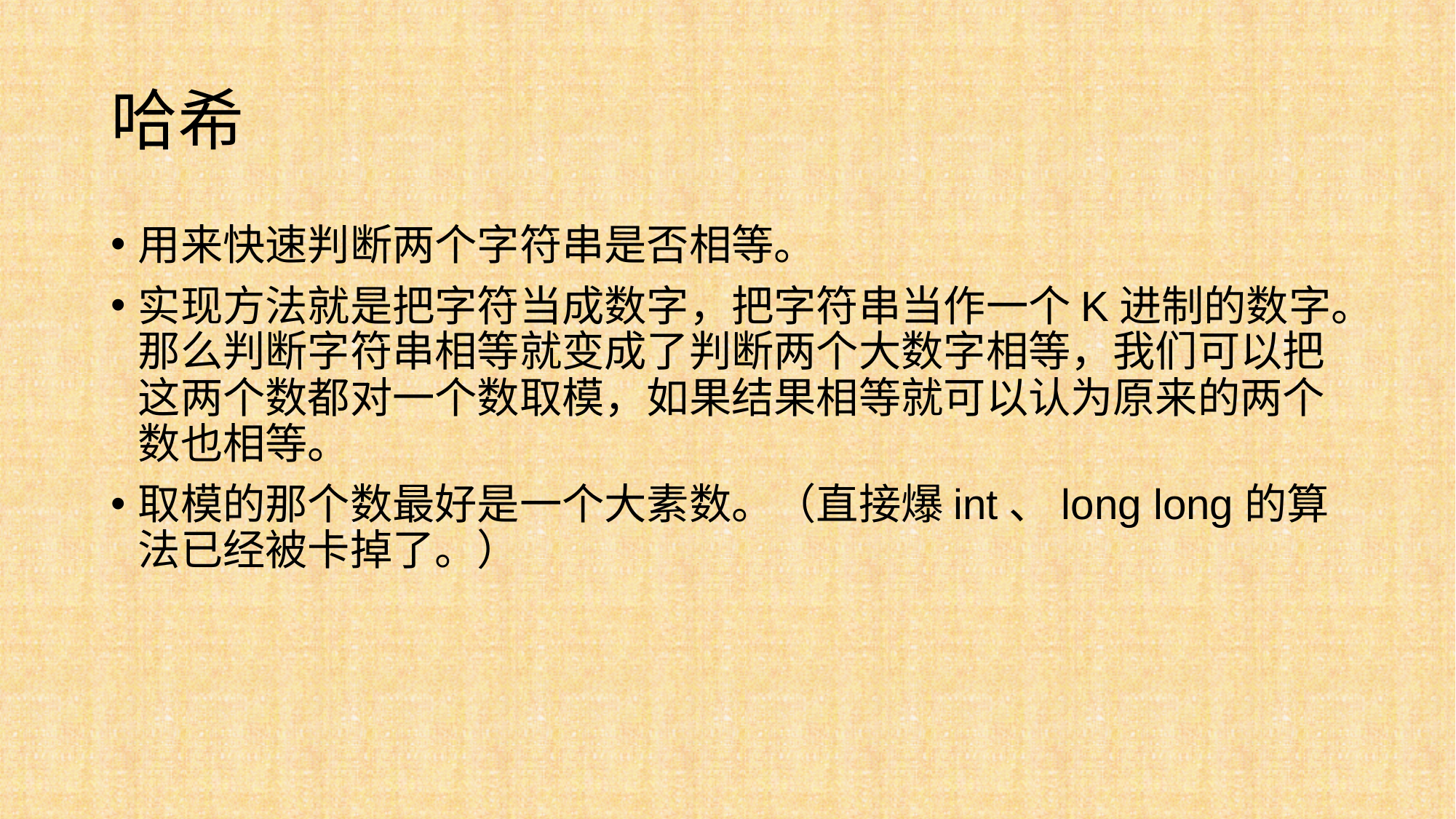

# 哈希
用来快速判断两个字符串是否相等。
实现方法就是把字符当成数字，把字符串当作一个K进制的数字。那么判断字符串相等就变成了判断两个大数字相等，我们可以把这两个数都对一个数取模，如果结果相等就可以认为原来的两个数也相等。
取模的那个数最好是一个大素数。（直接爆int、long long的算法已经被卡掉了。）